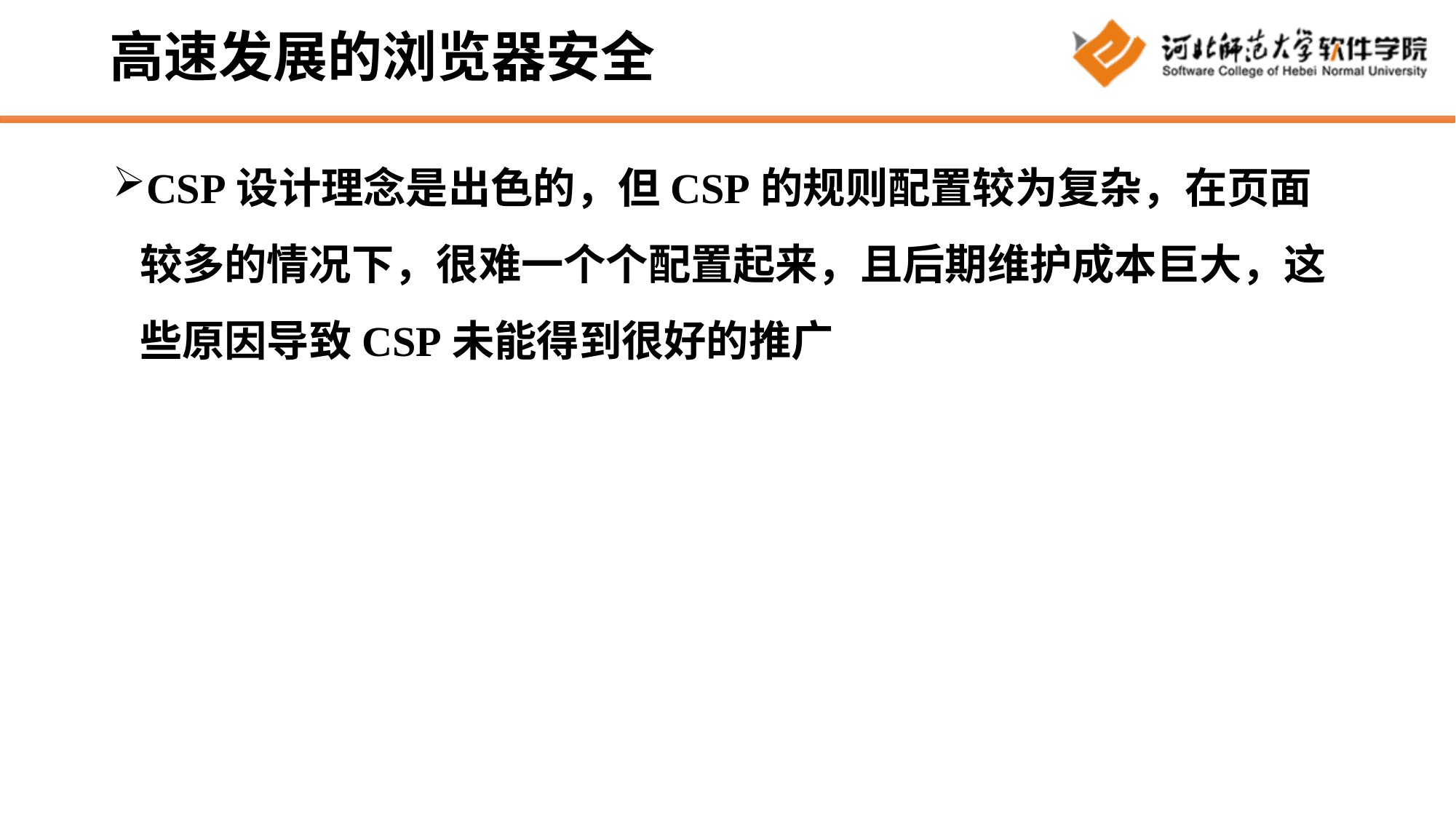

# 高速发展的浏览器安全
CSP设计理念是出色的，但CSP的规则配置较为复杂，在页面较多的情况下，很难一个个配置起来，且后期维护成本巨大，这些原因导致CSP未能得到很好的推广